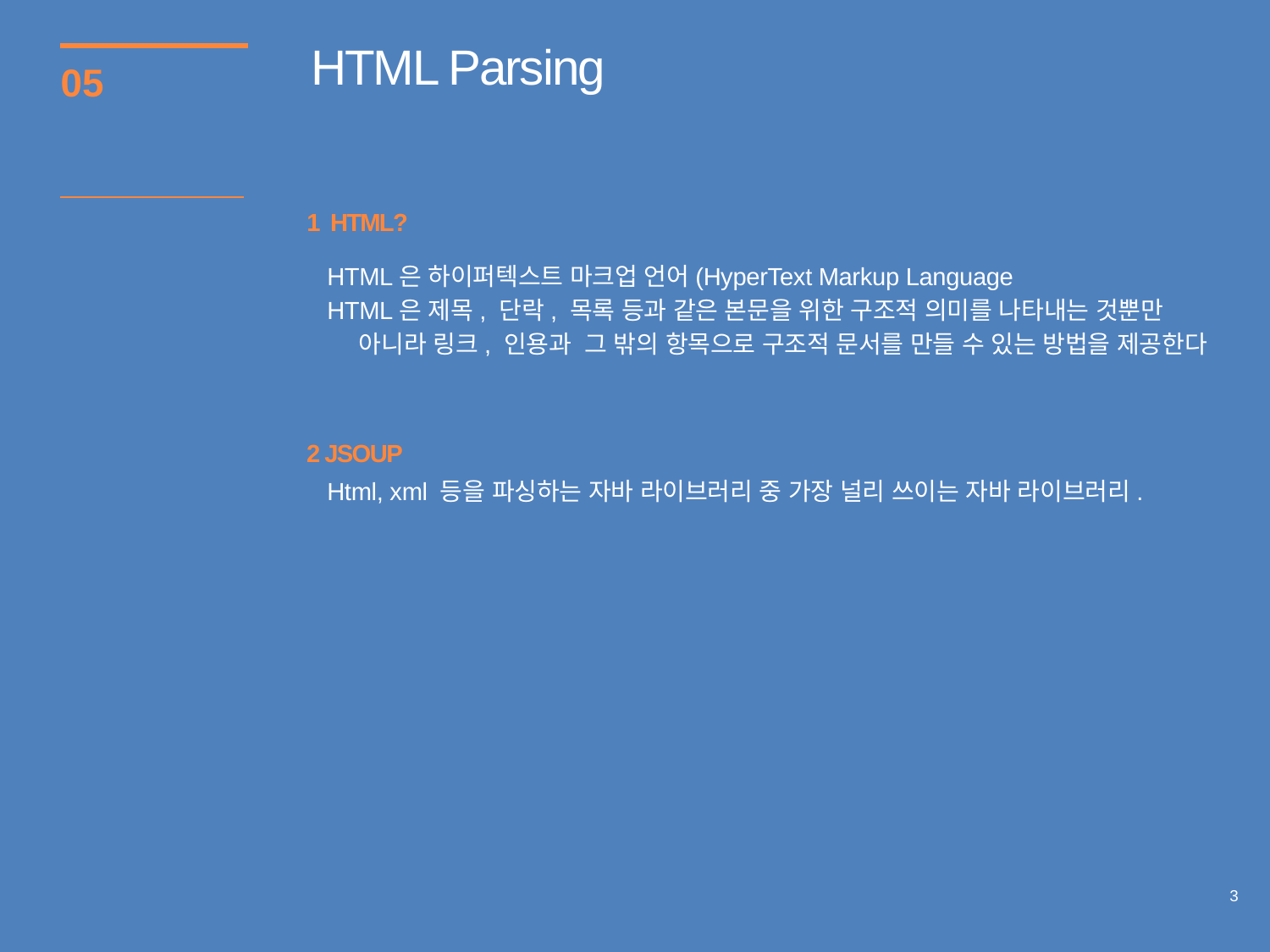

HTML Parsing
05
1  HTML?
HTML은 하이퍼텍스트 마크업 언어(HyperText Markup Language
HTML은 제목, 단락, 목록 등과 같은 본문을 위한 구조적 의미를 나타내는 것뿐만 아니라 링크, 인용과  그 밖의 항목으로 구조적 문서를 만들 수 있는 방법을 제공한다
2 JSOUP
Html, xml 등을 파싱하는 자바 라이브러리 중 가장 널리 쓰이는 자바 라이브러리.